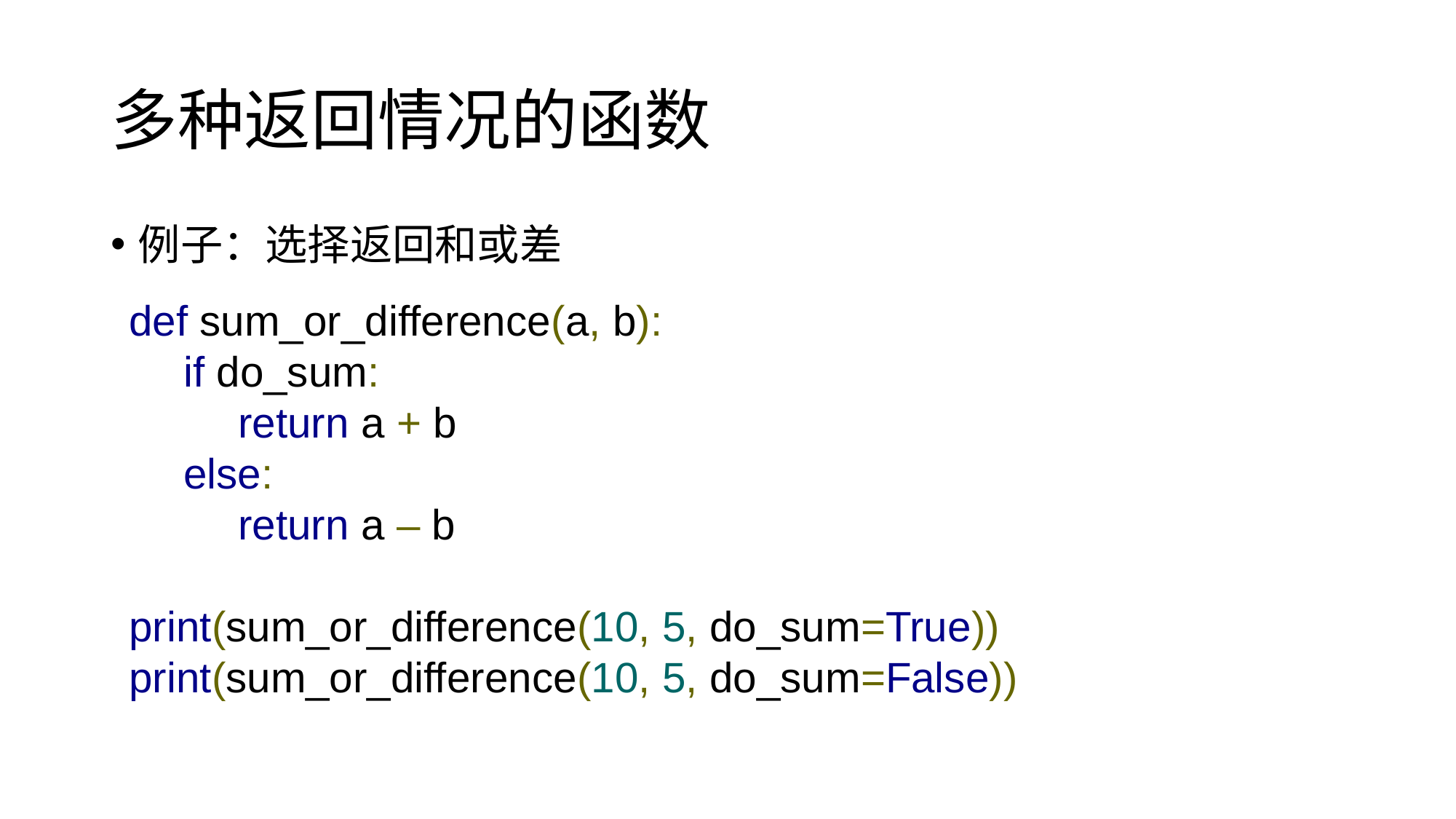

# 多种返回情况的函数
例子：选择返回和或差
def sum_or_difference(a, b):
if do_sum:
return a + b
else:
return a – b

print(sum_or_difference(10, 5, do_sum=True))
print(sum_or_difference(10, 5, do_sum=False))